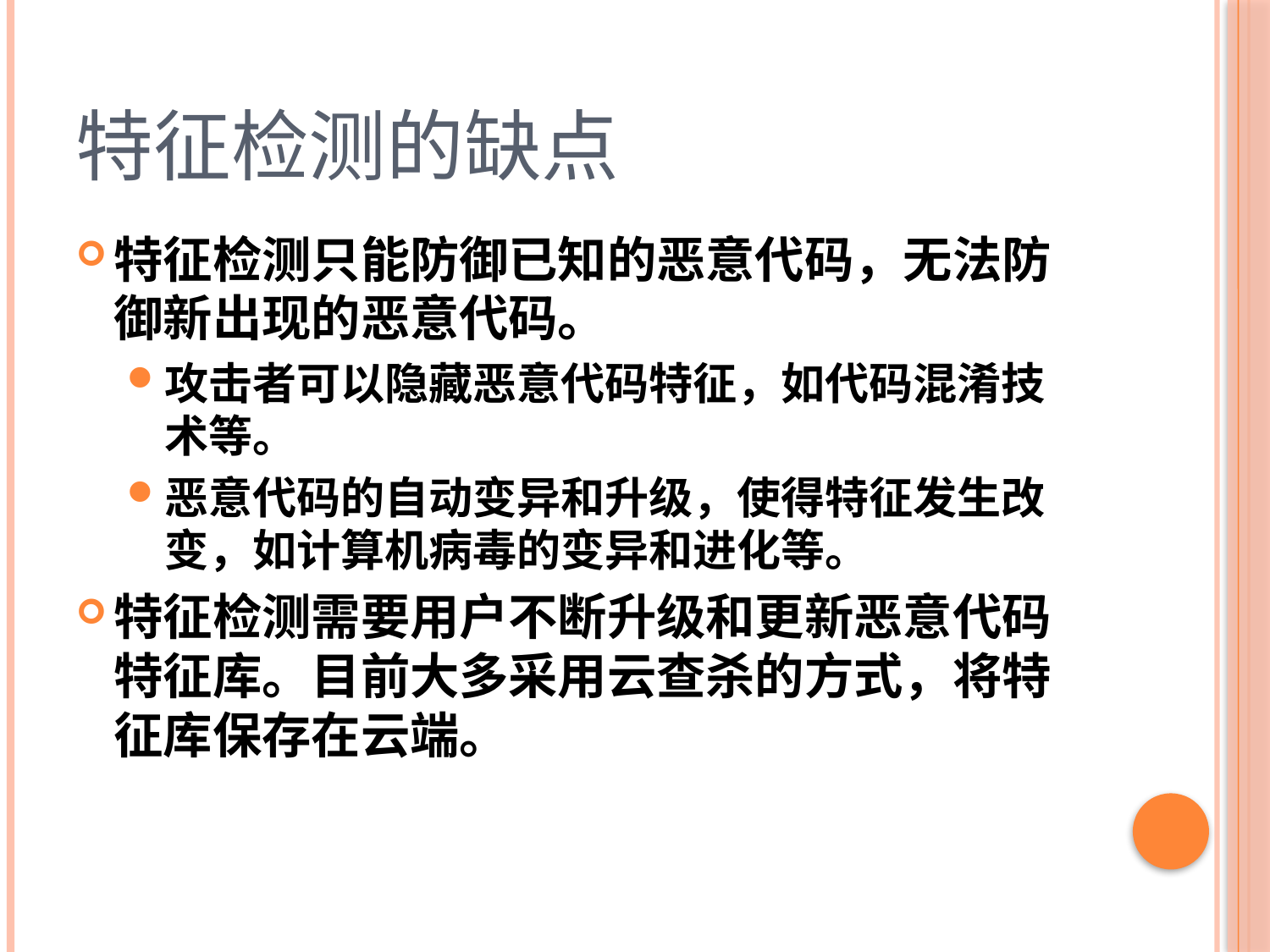

# 特征检测的缺点
特征检测只能防御已知的恶意代码，无法防御新出现的恶意代码。
攻击者可以隐藏恶意代码特征，如代码混淆技术等。
恶意代码的自动变异和升级，使得特征发生改变，如计算机病毒的变异和进化等。
特征检测需要用户不断升级和更新恶意代码特征库。目前大多采用云查杀的方式，将特征库保存在云端。